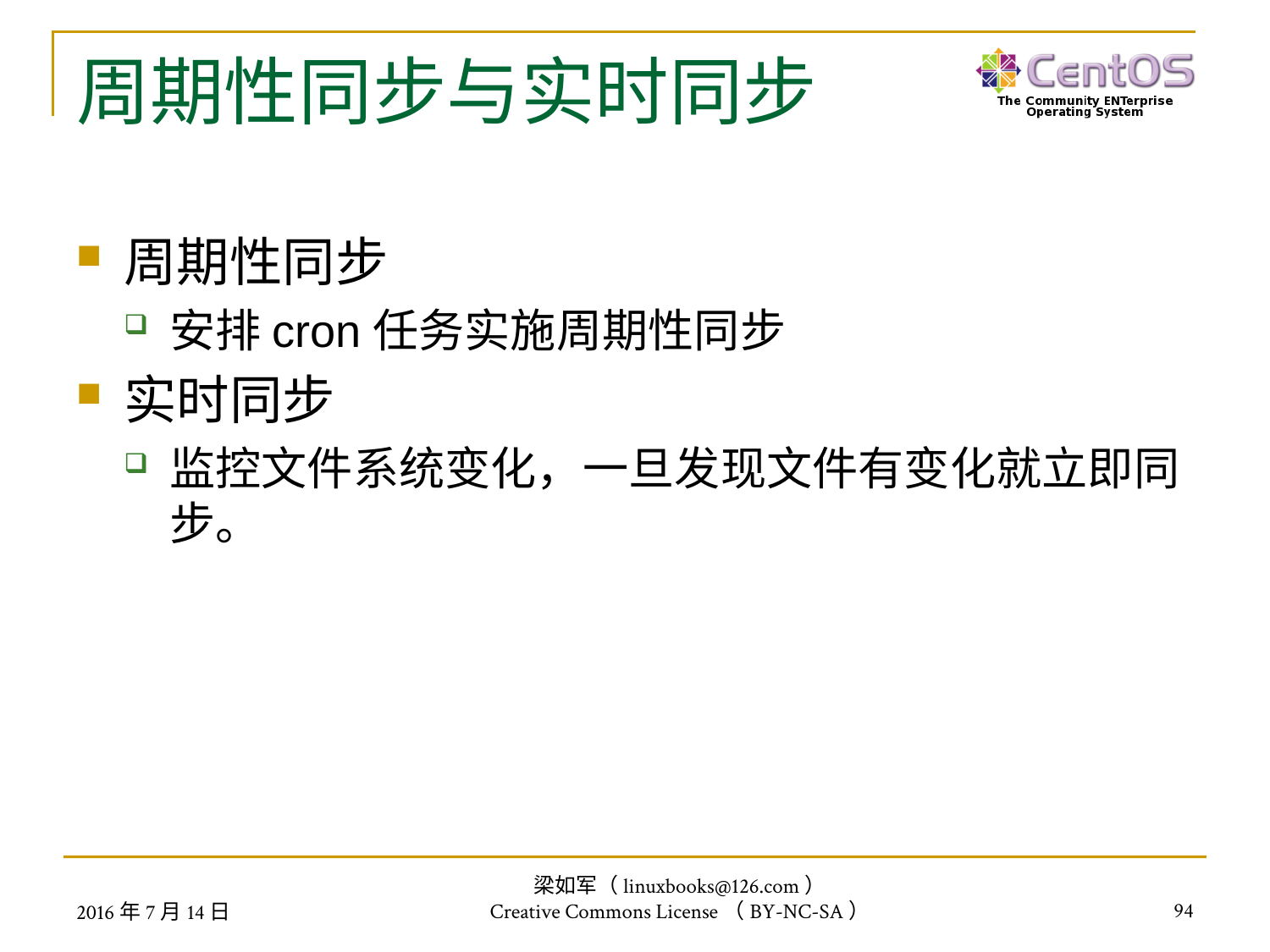

# 周期性同步与实时同步
周期性同步
安排cron任务实施周期性同步
实时同步
监控文件系统变化，一旦发现文件有变化就立即同步。
梁如军（linuxbooks@126.com）
Creative Commons License（BY-NC-SA）
2016年7月14日
94